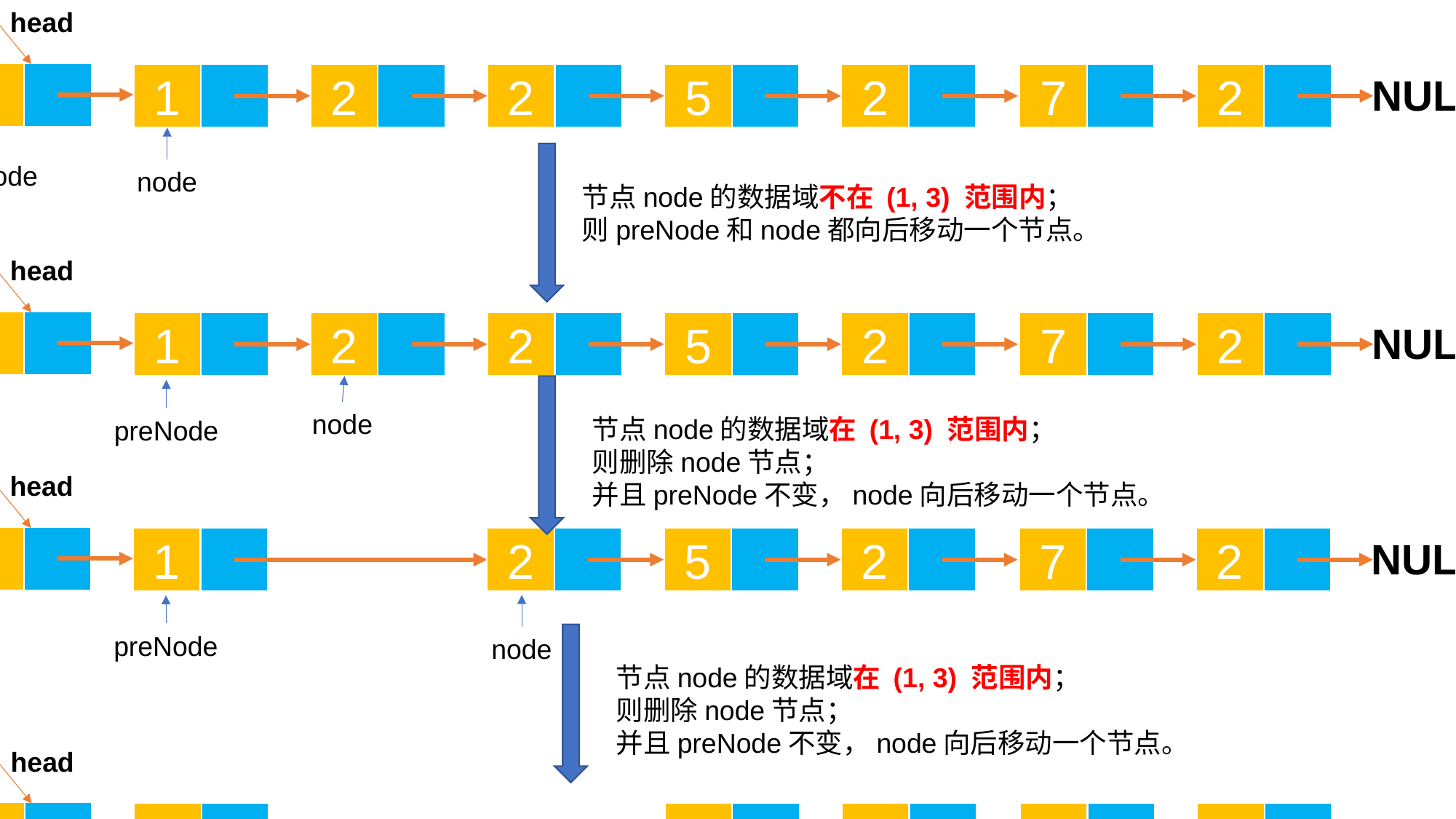

head
a=1
b=3

NULL
1

2

2

5

2

7

2

preNode
node

节点node的数据域不在 (1, 3) 范围内；
则preNode和node都向后移动一个节点。
head

NULL
1

2

2

5

2

7

2

node

节点node的数据域在 (1, 3) 范围内；
则删除node节点；
并且preNode不变，node向后移动一个节点。
preNode
head

NULL
1

2

5

2

7

2

node
preNode

节点node的数据域在 (1, 3) 范围内；
则删除node节点；
并且preNode不变，node向后移动一个节点。
head

NULL
1

5

2

7

2

preNode
node

节点node的数据域不在 (1, 3) 范围内；
则preNode和node都向后移动一个节点。
head

NULL
1

5

2

7

2

node
preNode

节点node的数据域在 (1, 3) 范围内；
则删除node节点；
并且preNode不变，node向后移动一个节点。
head

NULL
1

5

7

2

node
preNode

节点node的数据域不在 (1, 3) 范围内；
则preNode和node都向后移动一个节点。
head

NULL
1

5

7

2

node
preNode

节点node的数据域在 (1, 3) 范围内；
则删除node节点；
并且preNode不变，node向后移动一个节点。
head

NULL
1

5

7

preNode
node

节点node为null，结束循环，删除完成